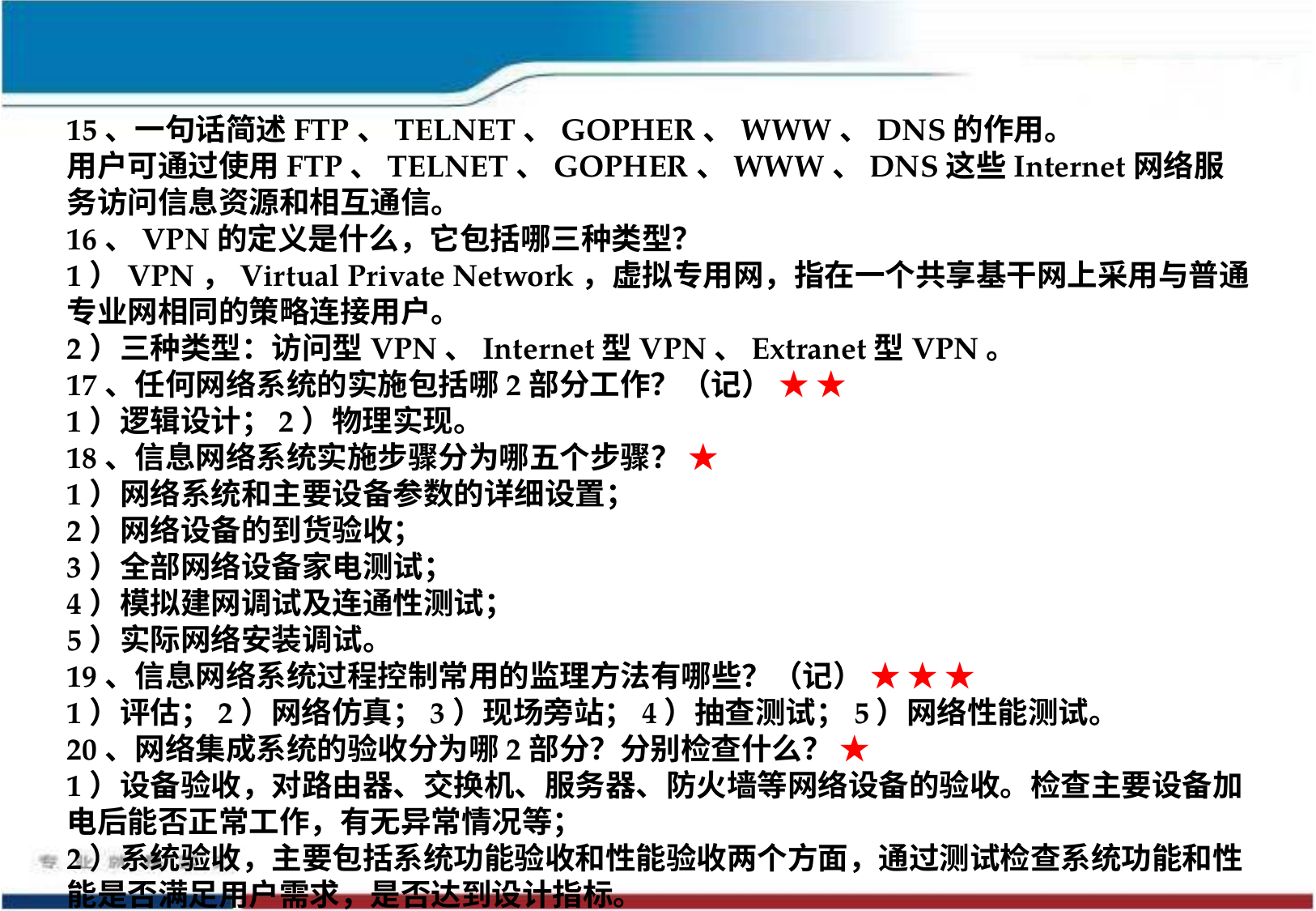

15、一句话简述FTP、TELNET、GOPHER、WWW、DNS的作用。
用户可通过使用FTP、TELNET、GOPHER、WWW、DNS这些Internet网络服务访问信息资源和相互通信。
16、VPN的定义是什么，它包括哪三种类型？
1）VPN，Virtual Private Network，虚拟专用网，指在一个共享基干网上采用与普通专业网相同的策略连接用户。
2）三种类型：访问型VPN、Internet型VPN、Extranet型VPN。
17、任何网络系统的实施包括哪2部分工作？（记） ★ ★
1）逻辑设计；2）物理实现。
18、信息网络系统实施步骤分为哪五个步骤？ ★
1）网络系统和主要设备参数的详细设置；
2）网络设备的到货验收；
3）全部网络设备家电测试；
4）模拟建网调试及连通性测试；
5）实际网络安装调试。
19、信息网络系统过程控制常用的监理方法有哪些？（记） ★ ★ ★
1）评估；2）网络仿真；3）现场旁站；4）抽查测试；5）网络性能测试。
20、网络集成系统的验收分为哪2部分？分别检查什么？ ★
1）设备验收，对路由器、交换机、服务器、防火墙等网络设备的验收。检查主要设备加电后能否正常工作，有无异常情况等；
2）系统验收，主要包括系统功能验收和性能验收两个方面，通过测试检查系统功能和性能是否满足用户需求，是否达到设计指标。